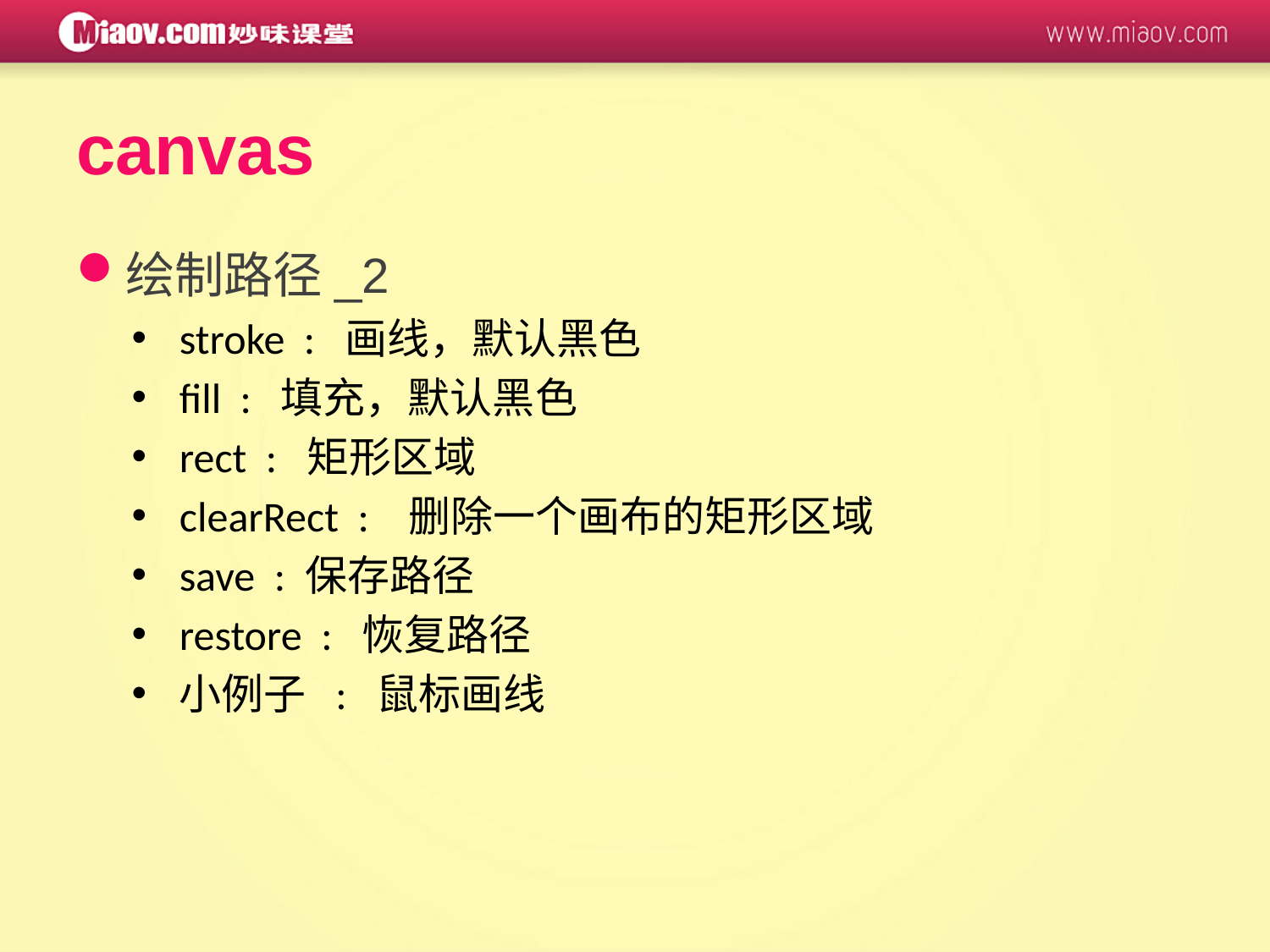

canvas
绘制路径_2
stroke  :  画线，默认黑色
fill  :  填充，默认黑色
rect  :  矩形区域
clearRect  :   删除一个画布的矩形区域
save  : 保存路径
restore  :  恢复路径
小例子  :  鼠标画线